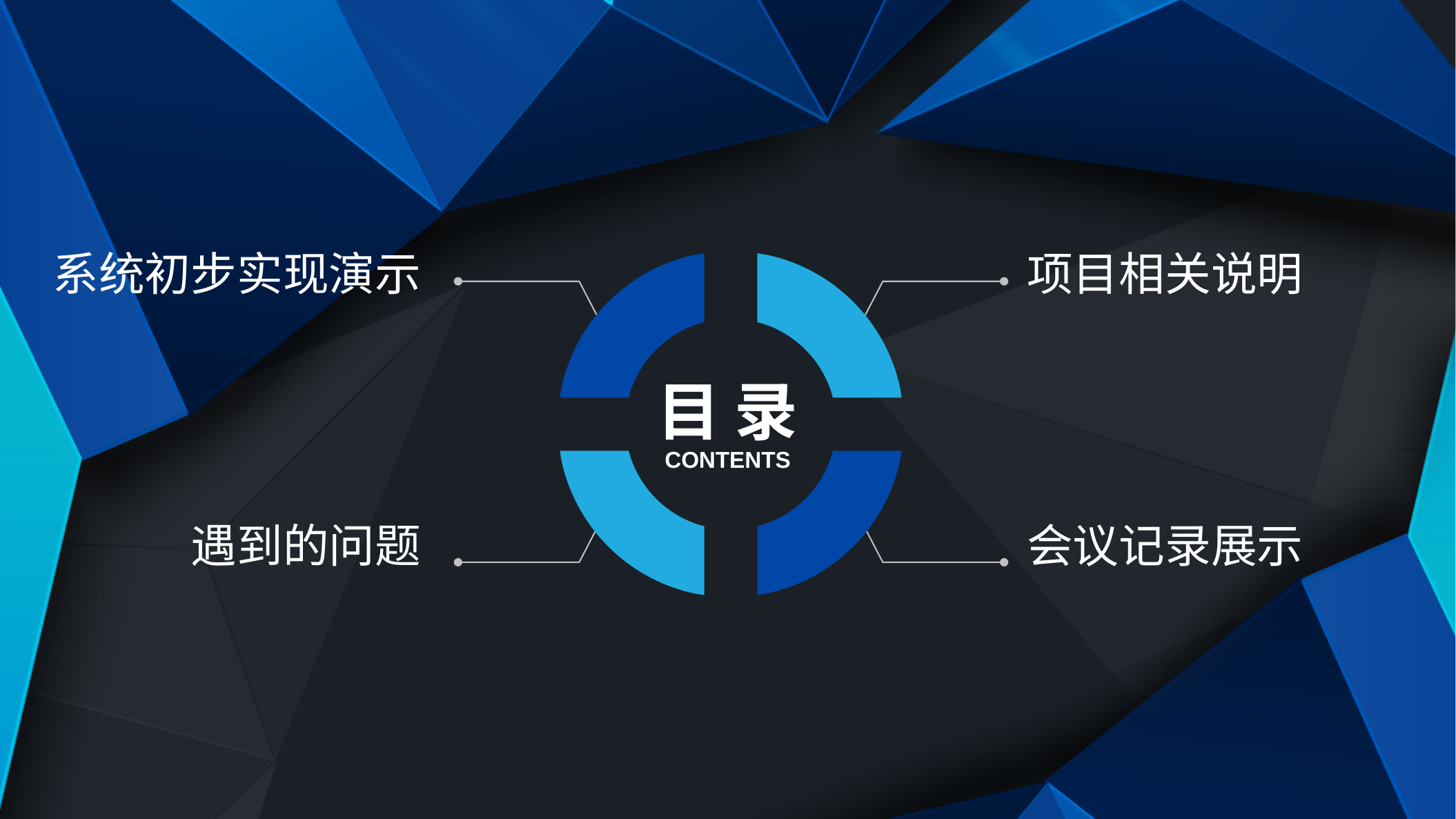

系统初步实现演示
项目相关说明

目 录
CONTENTS

遇到的问题
会议记录展示